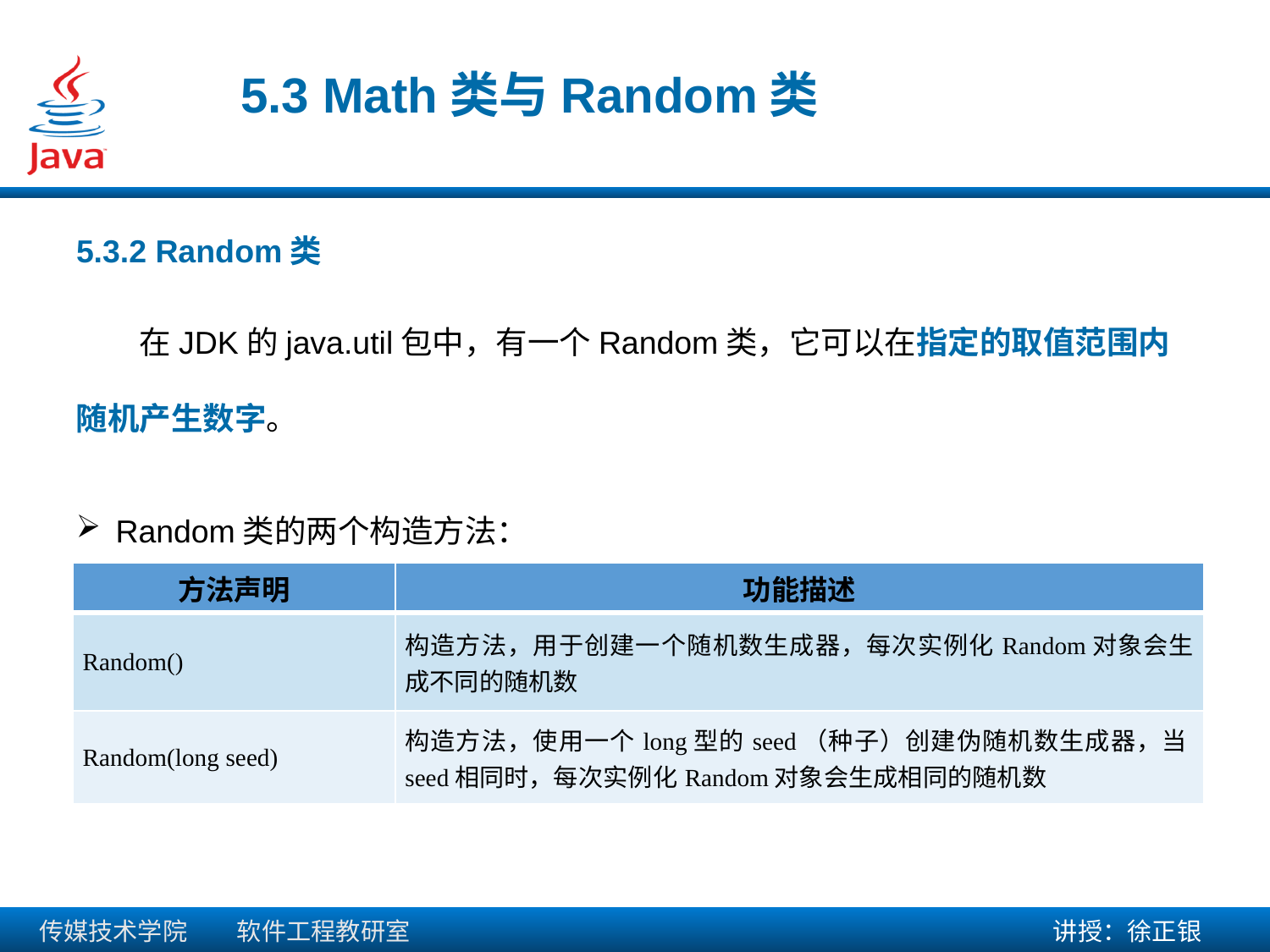

5.3 Math类与Random类
5.3.2 Random类
在JDK的java.util包中，有一个Random类，它可以在指定的取值范围内随机产生数字。
Random类的两个构造方法：
| 方法声明 | 功能描述 |
| --- | --- |
| Random() | 构造方法，用于创建一个随机数生成器，每次实例化Random对象会生成不同的随机数 |
| Random(long seed) | 构造方法，使用一个long型的seed（种子）创建伪随机数生成器，当seed相同时，每次实例化Random对象会生成相同的随机数 |